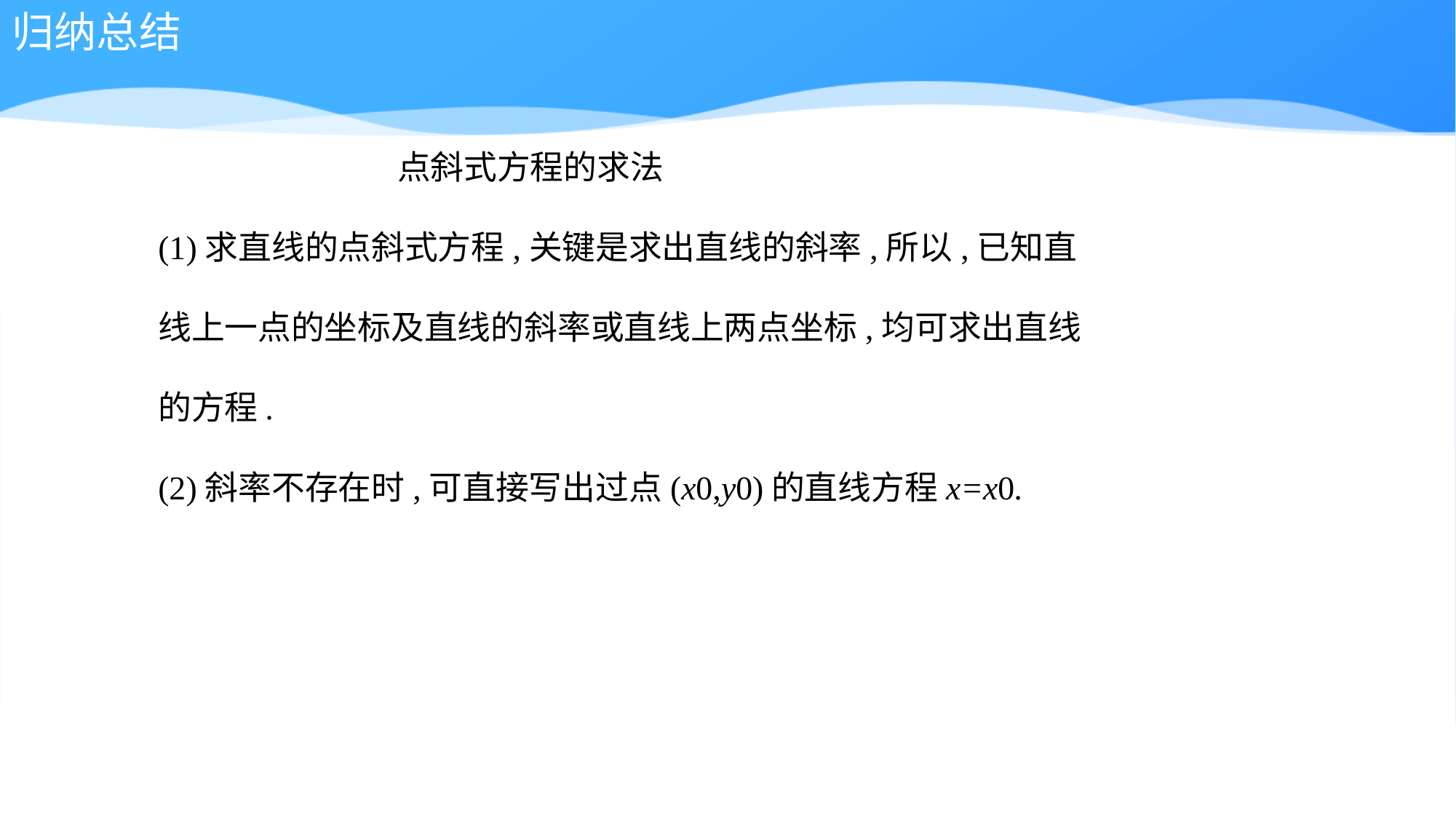

归纳总结
                               点斜式方程的求法
(1)求直线的点斜式方程,关键是求出直线的斜率,所以,已知直线上一点的坐标及直线的斜率或直线上两点坐标,均可求出直线的方程.
(2)斜率不存在时,可直接写出过点(x0,y0)的直线方程x=x0.